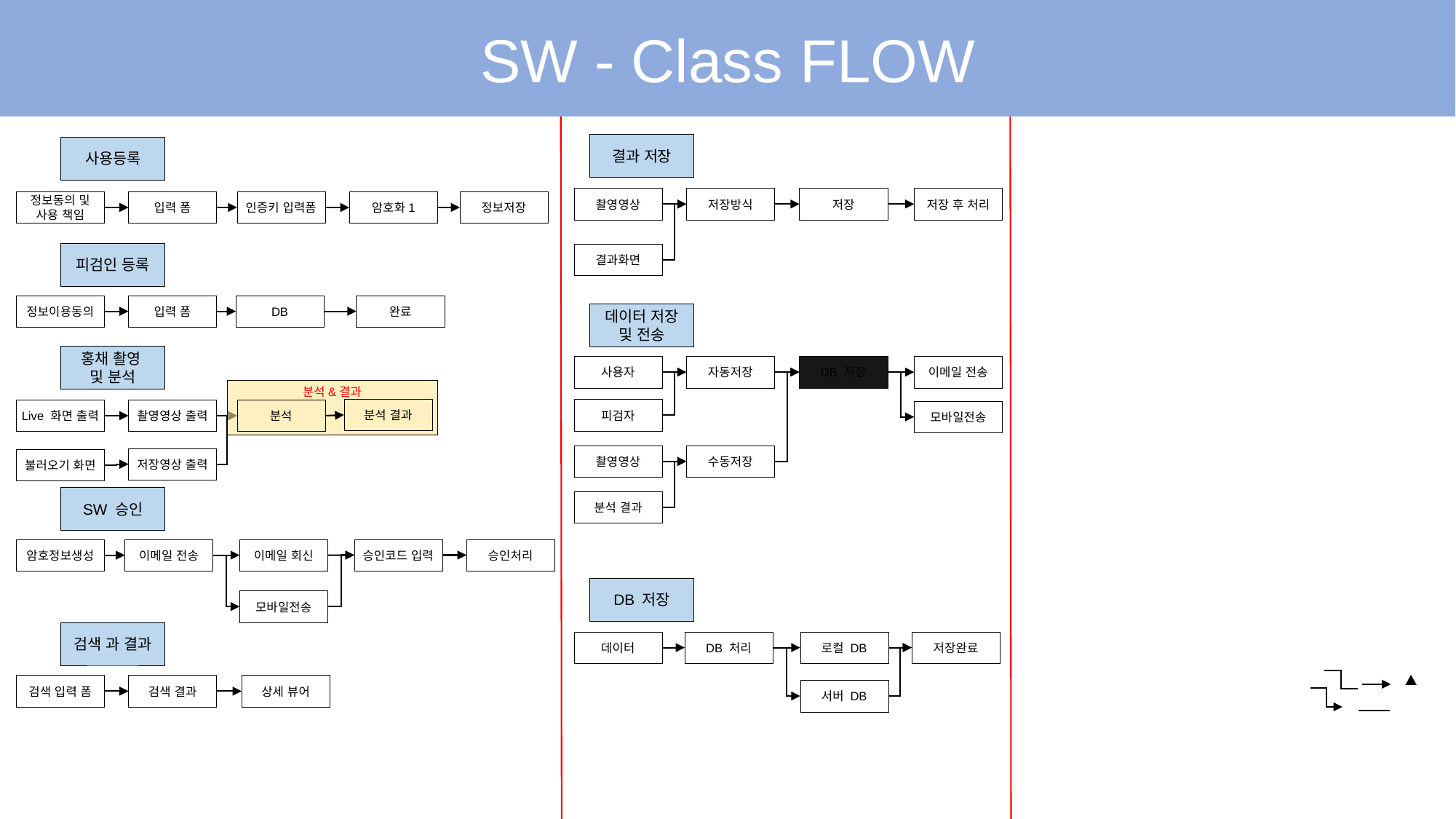

SW - Class FLOW
결과 저장
사용등록
촬영영상
저장방식
저장
저장 후 처리
정보동의 및 사용 책임
입력 폼
암호화1
정보저장
인증키 입력폼
피검인 등록
결과화면
정보이용동의
입력 폼
DB
완료
데이터 저장
및 전송
홍채 촬영
및 분석
사용자
자동저장
DB 저장
이메일 전송
분석&결과
분석 결과
피검자
Live 화면 출력
촬영영상 출력
분석
모바일전송
촬영영상
수동저장
저장영상 출력
불러오기 화면
SW 승인
분석 결과
승인코드 입력
승인처리
암호정보생성
이메일 전송
이메일 회신
DB 저장
모바일전송
검색 과 결과
데이터
DB 처리
로컬 DB
저장완료

검색 입력 폼
검색 결과
상세 뷰어
서버 DB